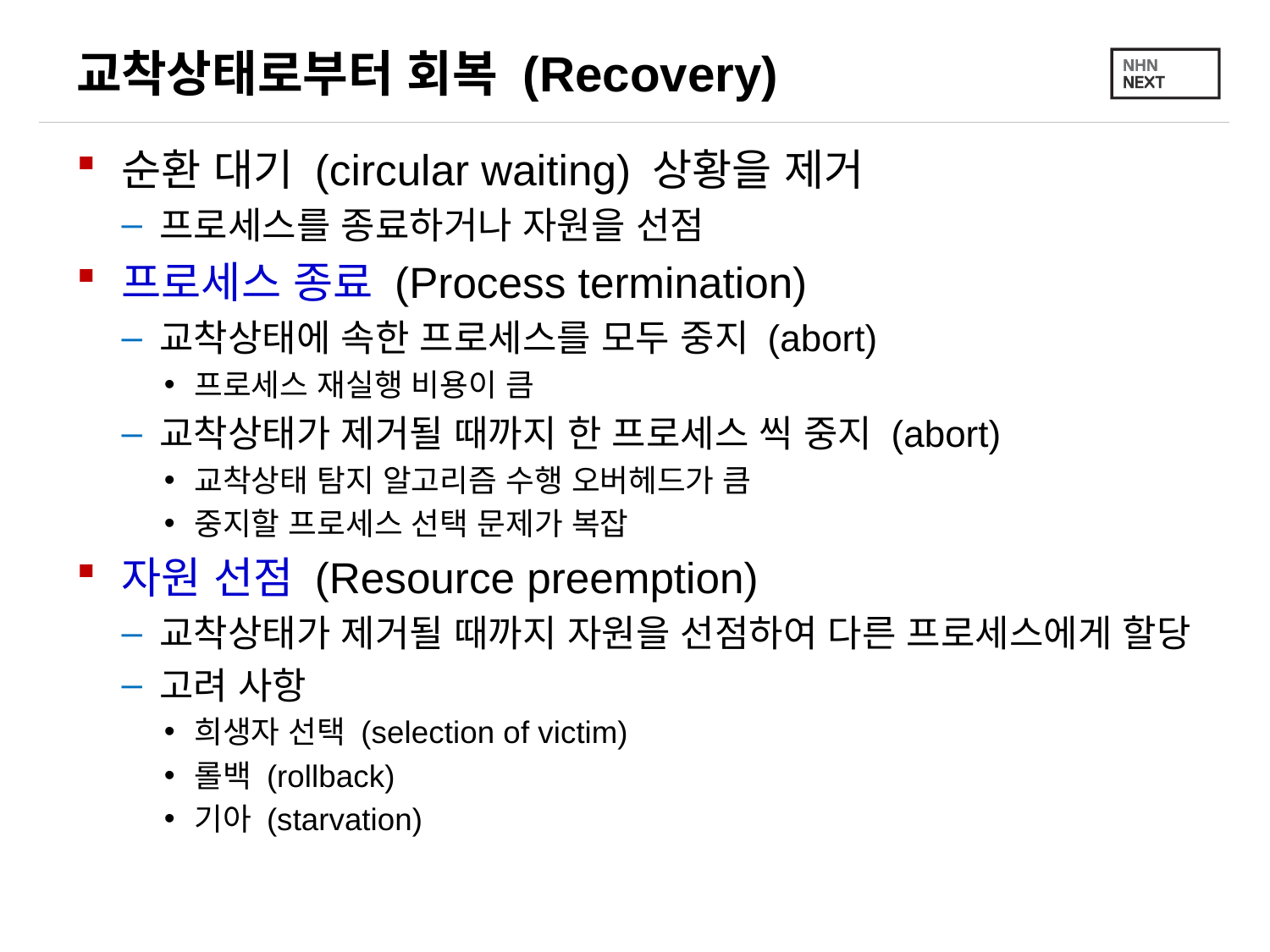

# 교착상태로부터 회복 (Recovery)
순환 대기 (circular waiting) 상황을 제거
프로세스를 종료하거나 자원을 선점
프로세스 종료 (Process termination)
교착상태에 속한 프로세스를 모두 중지 (abort)
프로세스 재실행 비용이 큼
교착상태가 제거될 때까지 한 프로세스 씩 중지 (abort)
교착상태 탐지 알고리즘 수행 오버헤드가 큼
중지할 프로세스 선택 문제가 복잡
자원 선점 (Resource preemption)
교착상태가 제거될 때까지 자원을 선점하여 다른 프로세스에게 할당
고려 사항
희생자 선택 (selection of victim)
롤백 (rollback)
기아 (starvation)